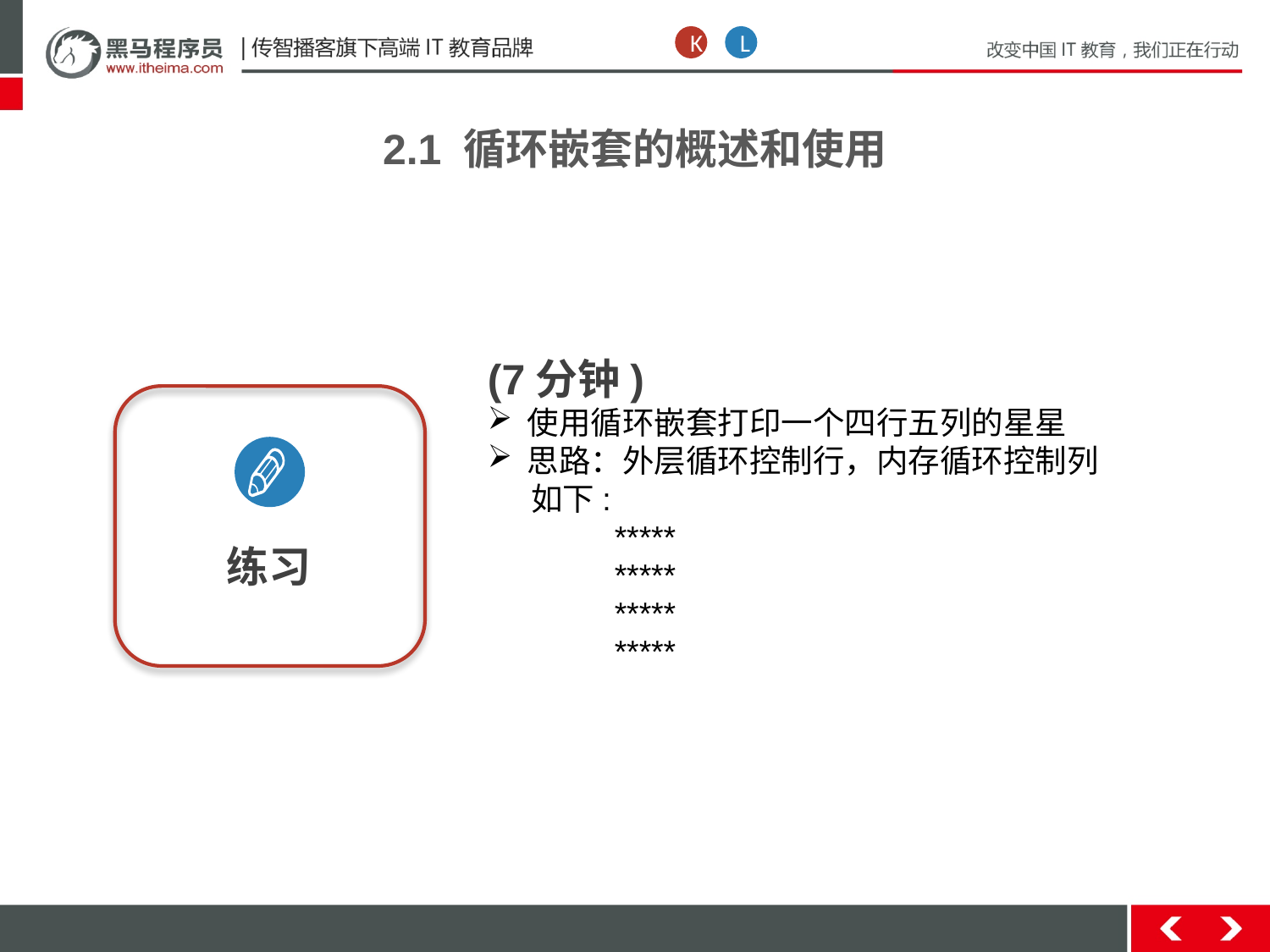

K
L
2.1 循环嵌套的概述和使用
(7分钟)
使用循环嵌套打印一个四行五列的星星
思路：外层循环控制行，内存循环控制列
     如下:
	*****
	*****
	*****
	*****

练习